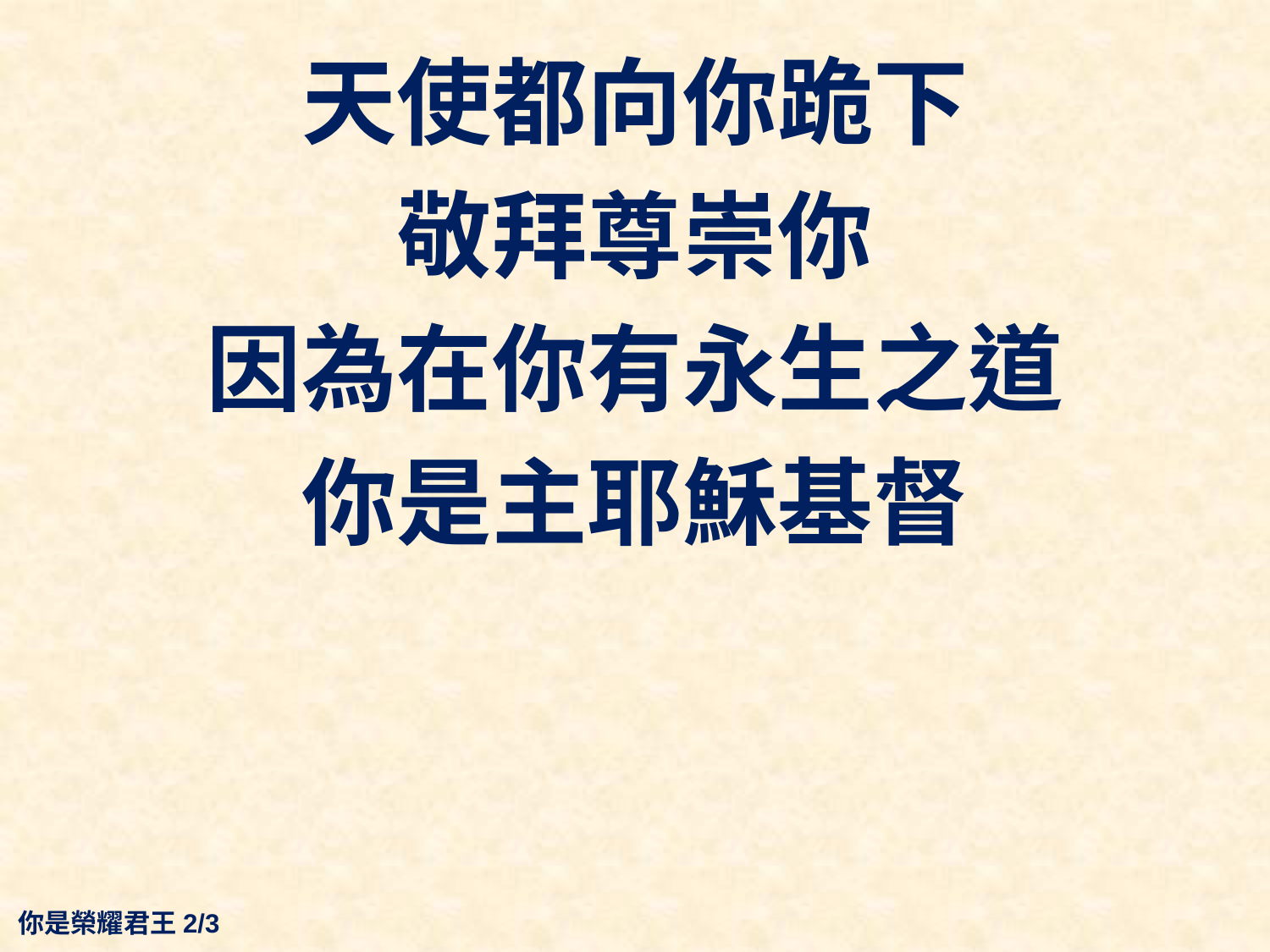

天使都向你跪下
敬拜尊崇你
因為在你有永生之道
你是主耶穌基督
你是榮耀君王2/3